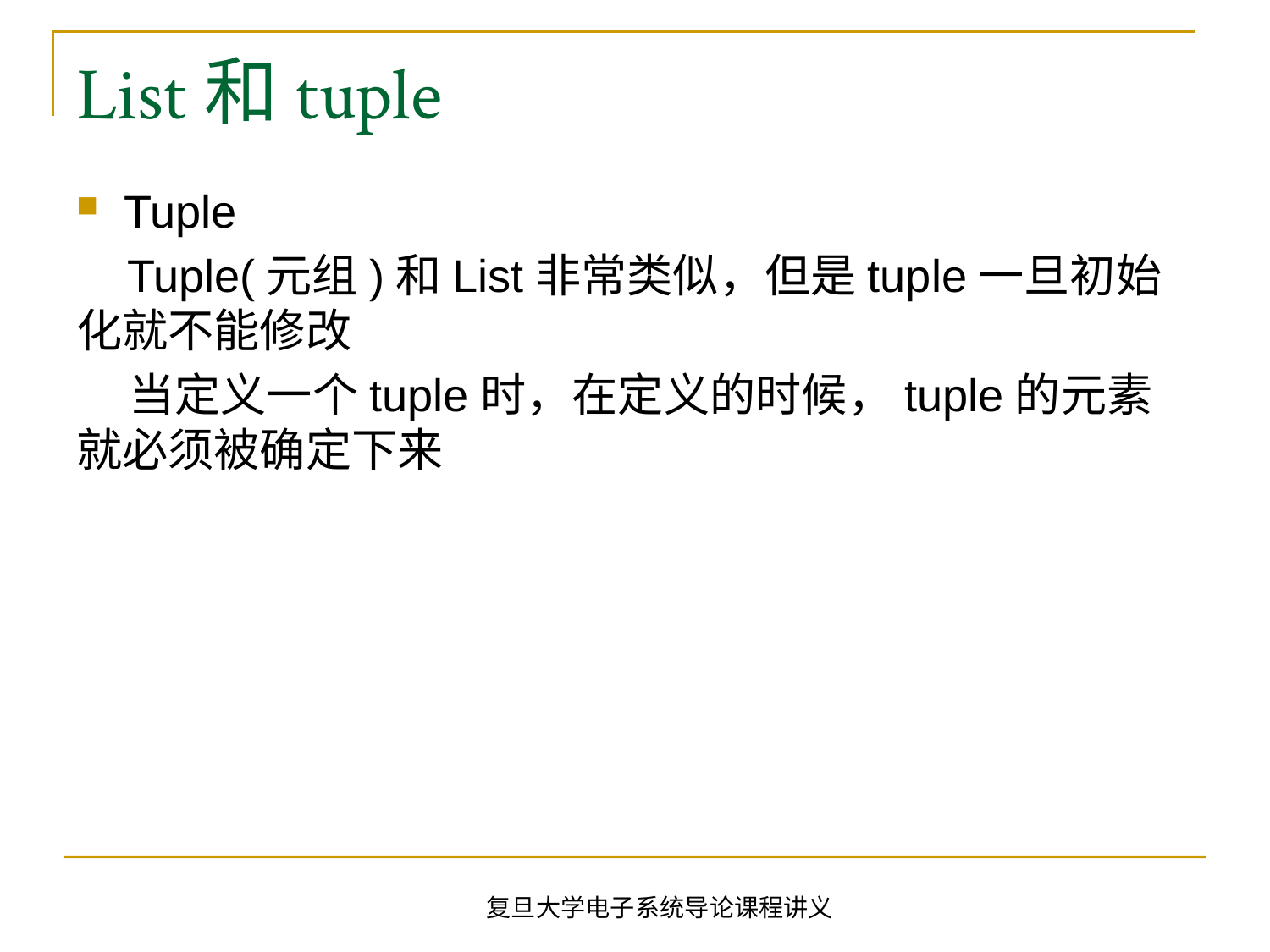

# List和tuple
Tuple
    Tuple(元组)和List非常类似，但是tuple一旦初始化就不能修改
    当定义一个tuple时，在定义的时候，tuple的元素就必须被确定下来